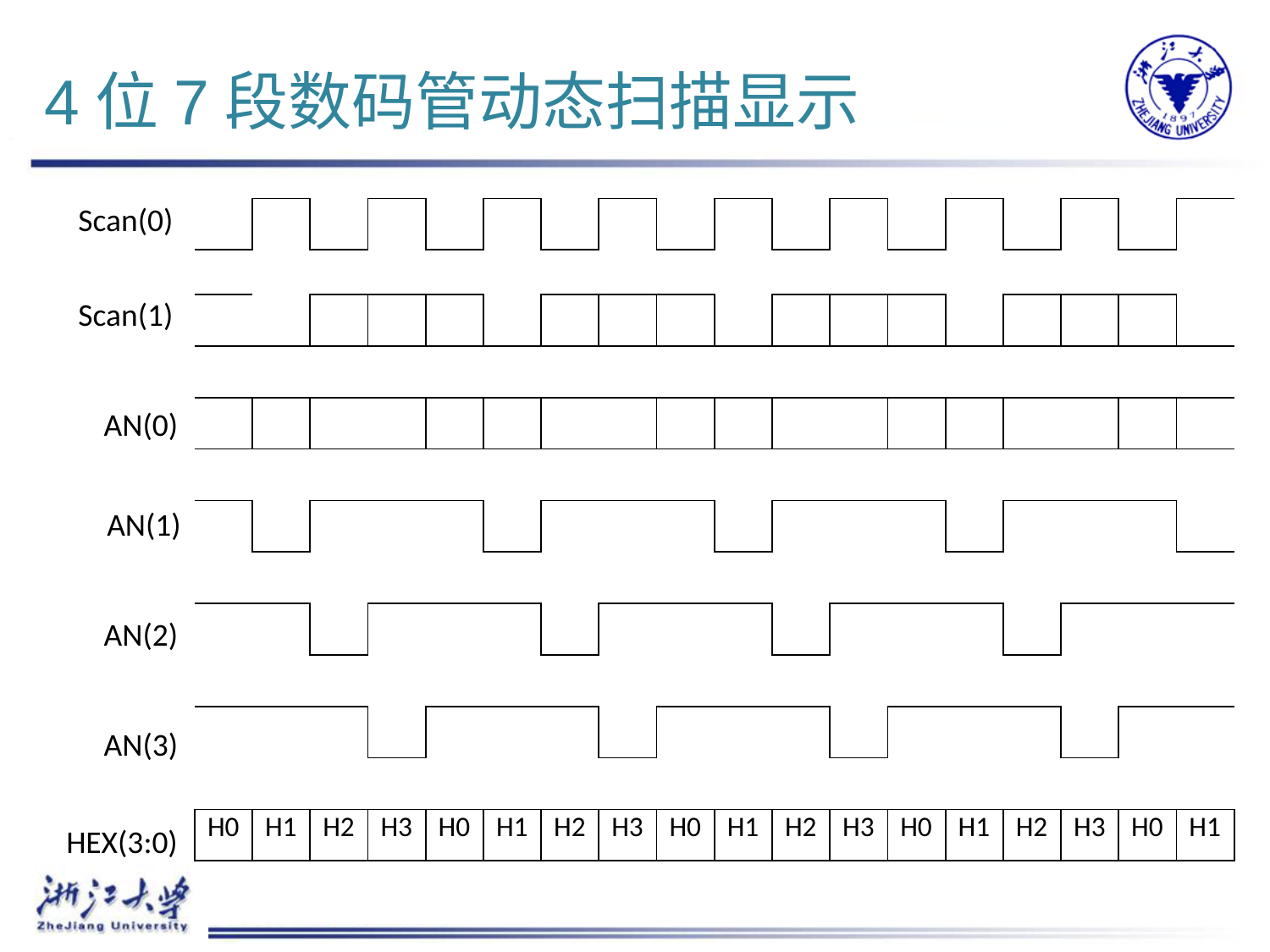

# 4位7段数码管动态扫描显示
Scan(0)
|  |  |  |  |  |  |  |  |  |  |  |  |  |  |  |  |  |  |
| --- | --- | --- | --- | --- | --- | --- | --- | --- | --- | --- | --- | --- | --- | --- | --- | --- | --- |
|  |  |  |  |  |  |  |  |  |  |  |  |  |  |  |  |  |  |
|  |  |  |  |  |  |  |  |  |  |  |  |  |  |  |  |  |  |
|  |  |  |  |  |  |  |  |  |  |  |  |  |  |  |  |  |  |
|  |  |  |  |  |  |  |  |  |  |  |  |  |  |  |  |  |  |
|  |  |  |  |  |  |  |  |  |  |  |  |  |  |  |  |  |  |
|  |  |  |  |  |  |  |  |  |  |  |  |  |  |  |  |  |  |
|  |  |  |  |  |  |  |  |  |  |  |  |  |  |  |  |  |  |
|  |  |  |  |  |  |  |  |  |  |  |  |  |  |  |  |  |  |
|  |  |  |  |  |  |  |  |  |  |  |  |  |  |  |  |  |  |
|  |  |  |  |  |  |  |  |  |  |  |  |  |  |  |  |  |  |
|  |  |  |  |  |  |  |  |  |  |  |  |  |  |  |  |  |  |
| H0 | H1 | H2 | H3 | H0 | H1 | H2 | H3 | H0 | H1 | H2 | H3 | H0 | H1 | H2 | H3 | H0 | H1 |
|  |  |  |  |  |  |  |  |  |  |  |  |  |  |  |  |  |  |
Scan(1)
AN(0)
AN(1)
AN(2)
AN(3)
HEX(3:0)